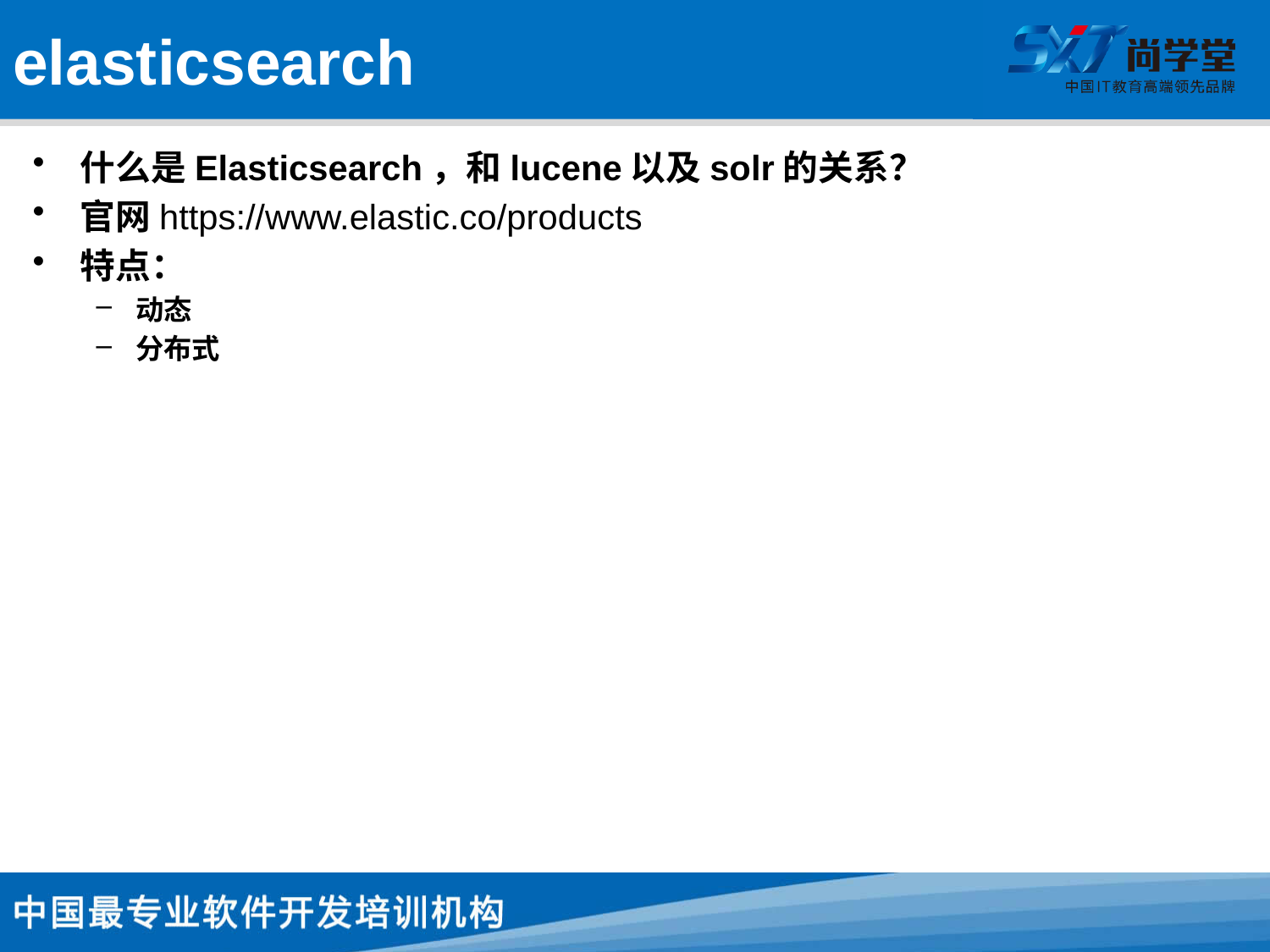

# elasticsearch
什么是Elasticsearch，和lucene以及solr的关系？
官网https://www.elastic.co/products
特点：
动态
分布式